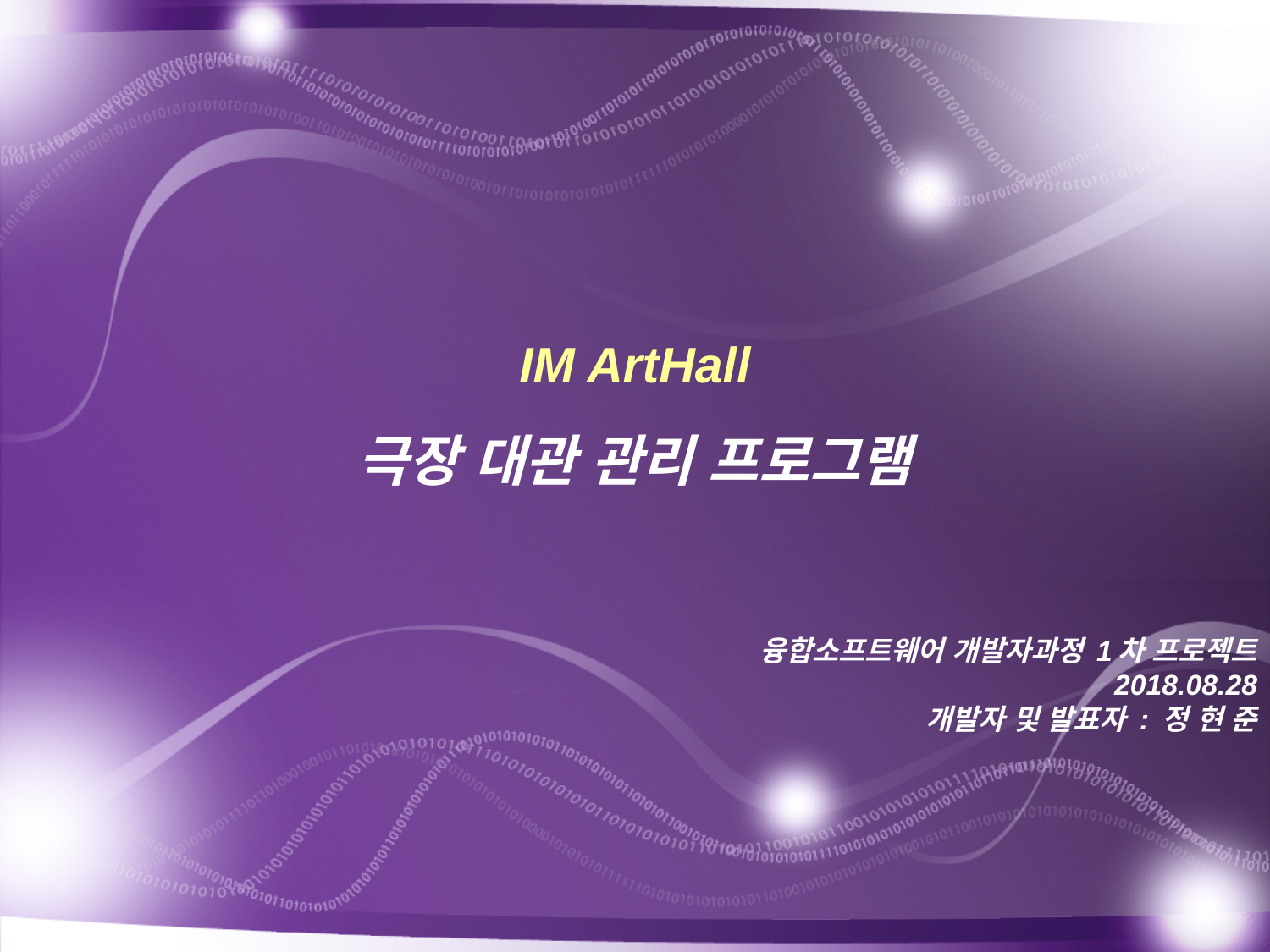

# IM ArtHall 극장 대관 관리 프로그램
융합소프트웨어 개발자과정 1차 프로젝트
2018.08.28
개발자 및 발표자 : 정 현 준